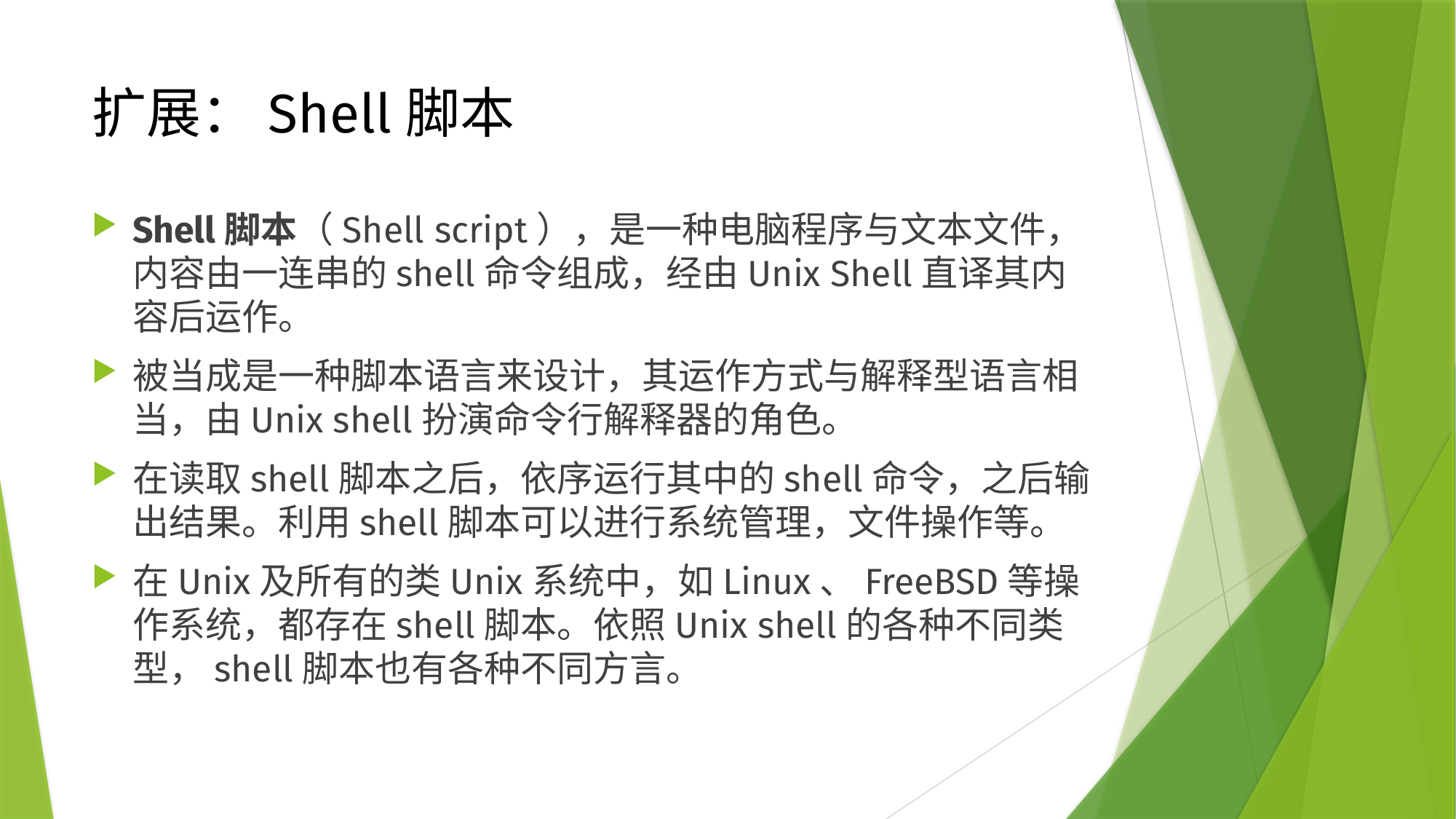

# 扩展：Shell脚本
Shell脚本（Shell script），是一种电脑程序与文本文件，内容由一连串的shell命令组成，经由Unix Shell直译其内容后运作。
被当成是一种脚本语言来设计，其运作方式与解释型语言相当，由Unix shell扮演命令行解释器的角色。
在读取shell脚本之后，依序运行其中的shell命令，之后输出结果。利用shell脚本可以进行系统管理，文件操作等。
在Unix及所有的类Unix系统中，如Linux、FreeBSD等操作系统，都存在shell脚本。依照Unix shell的各种不同类型，shell脚本也有各种不同方言。